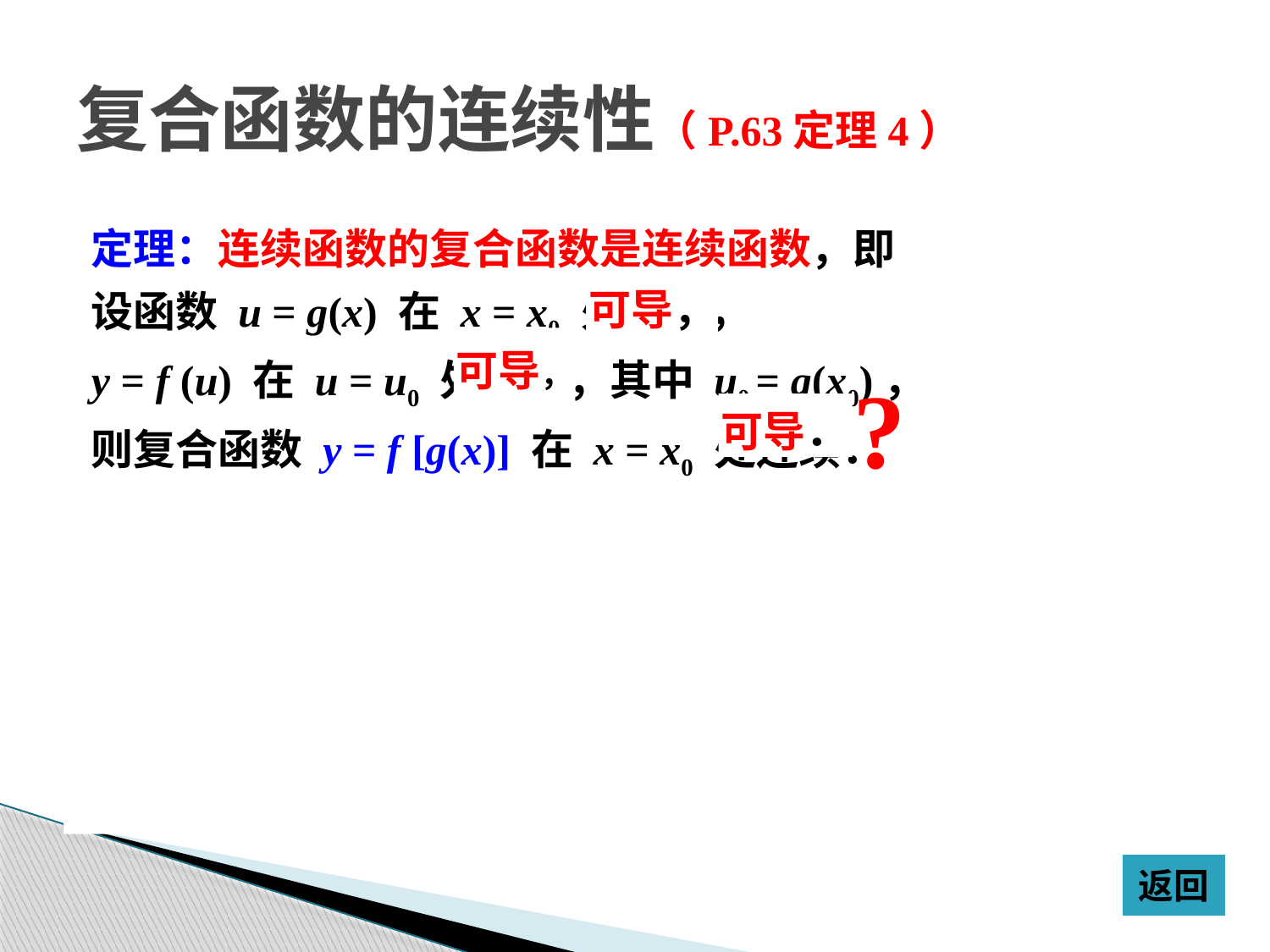

复合函数的连续性（P.63定理4）
定理：连续函数的复合函数是连续函数，即
设函数 u = g(x) 在 x = x0 处连续，
y = f (u) 在 u = u0 处连续，其中 u0 = g(x0)，
则复合函数 y = f [g(x)] 在 x = x0 处连续．
可导，
可导，
?
可导．
返回